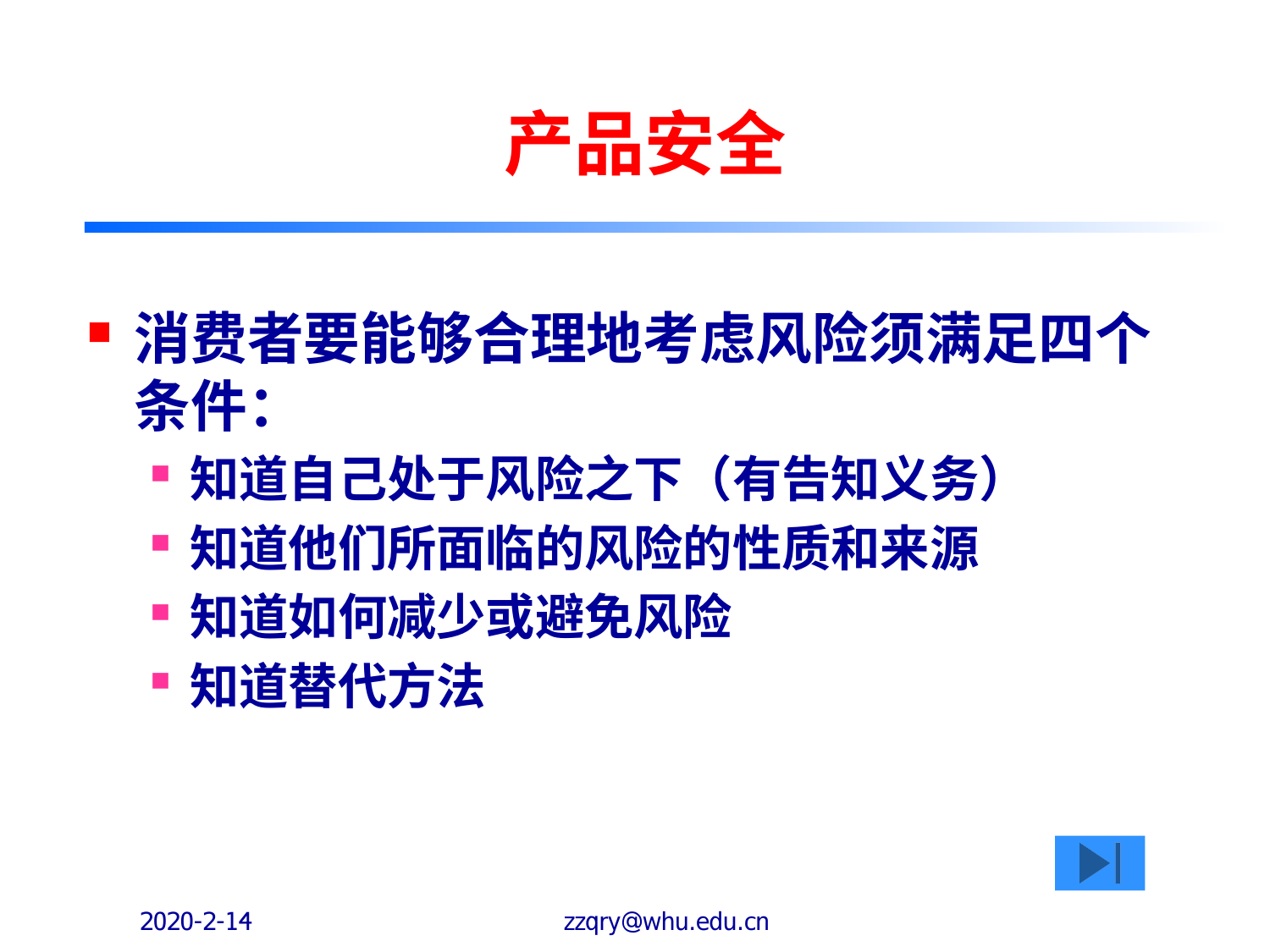

# 产品安全
消费者要能够合理地考虑风险须满足四个条件：
知道自己处于风险之下（有告知义务）
知道他们所面临的风险的性质和来源
知道如何减少或避免风险
知道替代方法

2020-2-14
zzqry@whu.edu.cn